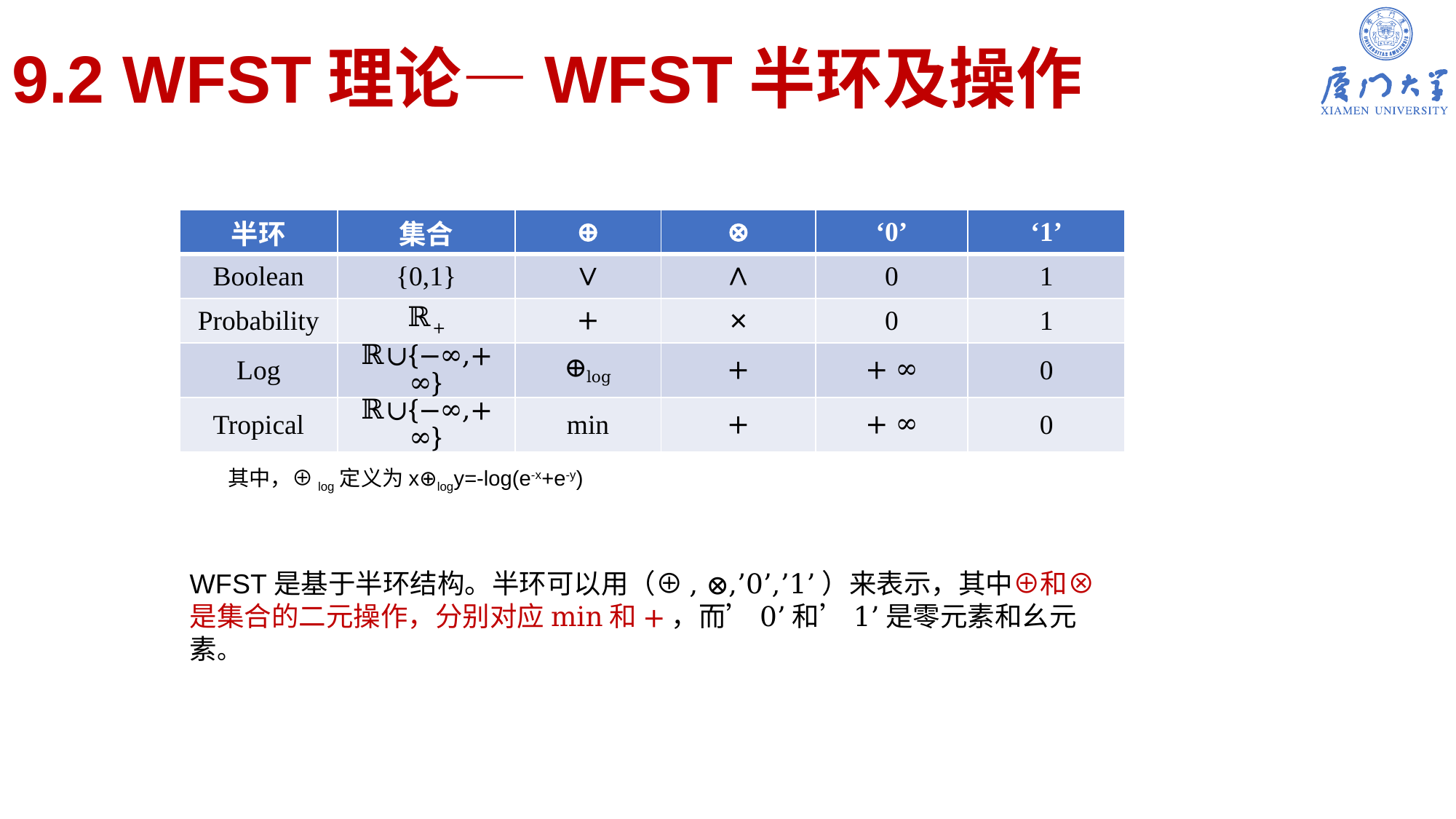

# 9.2 WFST理论—WFST半环及操作
| 半环 | 集合 | ⊕ | ⊗ | ‘0’ | ‘1’ |
| --- | --- | --- | --- | --- | --- |
| Boolean | {0,1} | ∨ | ∧ | 0 | 1 |
| Probability | ℝ+ | + | × | 0 | 1 |
| Log | ℝ∪{−∞,+ ∞} | ⊕log | + | + ∞ | 0 |
| Tropical | ℝ∪{−∞,+ ∞} | min | + | + ∞ | 0 |
其中，⊕log定义为x⊕logy=-log(e-x+e-y)
WFST是基于半环结构。半环可以用（⊕, ⊗,’0’,’1’）来表示，其中⊕和⊗是集合的二元操作，分别对应min和+，而’0’和’1’是零元素和幺元素。